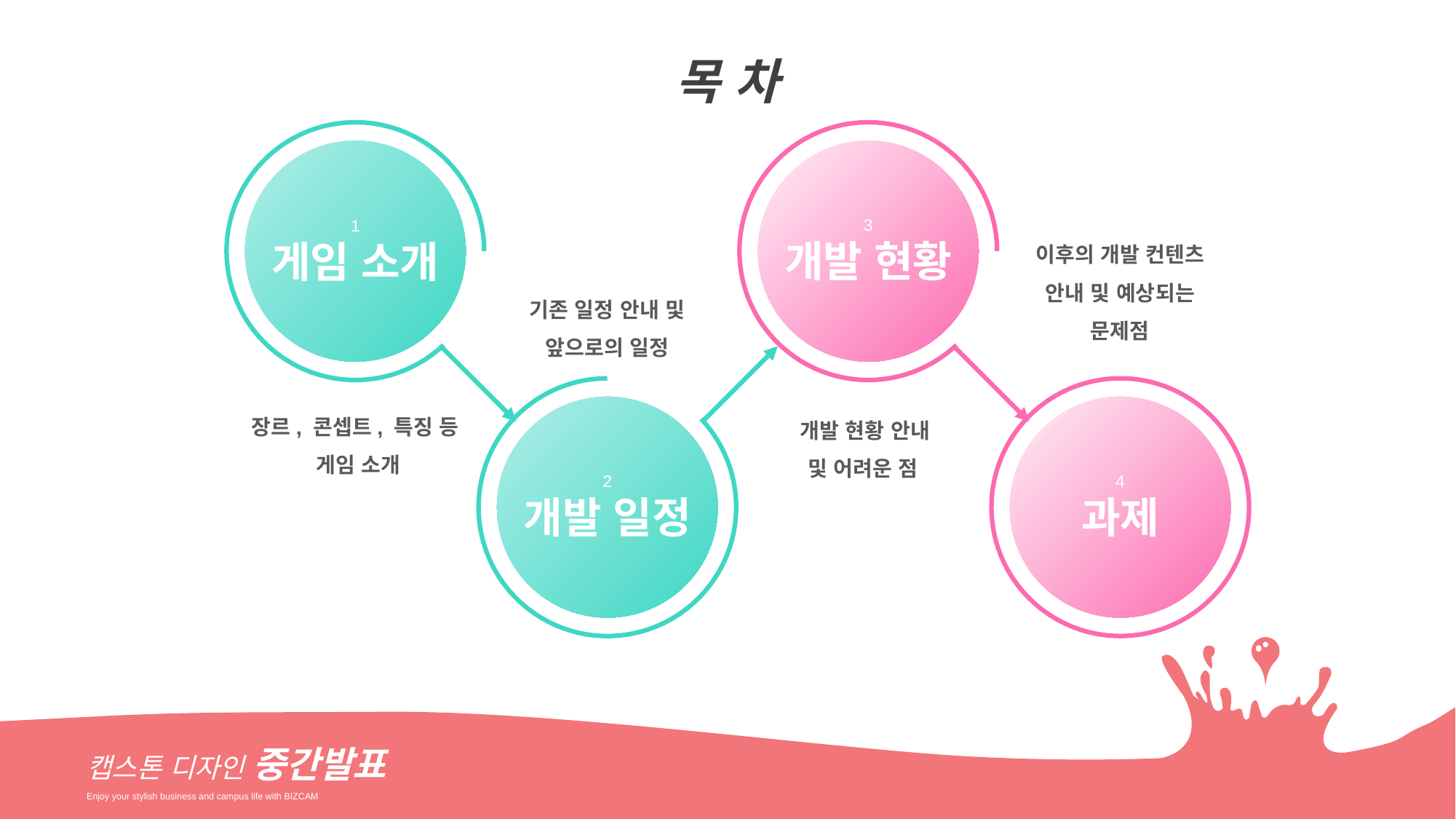

목 차

3
개발 현황
1
게임 소개
이후의 개발 컨텐츠 안내 및 예상되는 문제점
기존 일정 안내 및
앞으로의 일정

장르, 콘셉트, 특징 등  게임 소개
개발 현황 안내
및 어려운 점
2
개발 일정
4
과제

캡스톤 디자인 중간발표
Enjoy your stylish business and campus life with BIZCAM